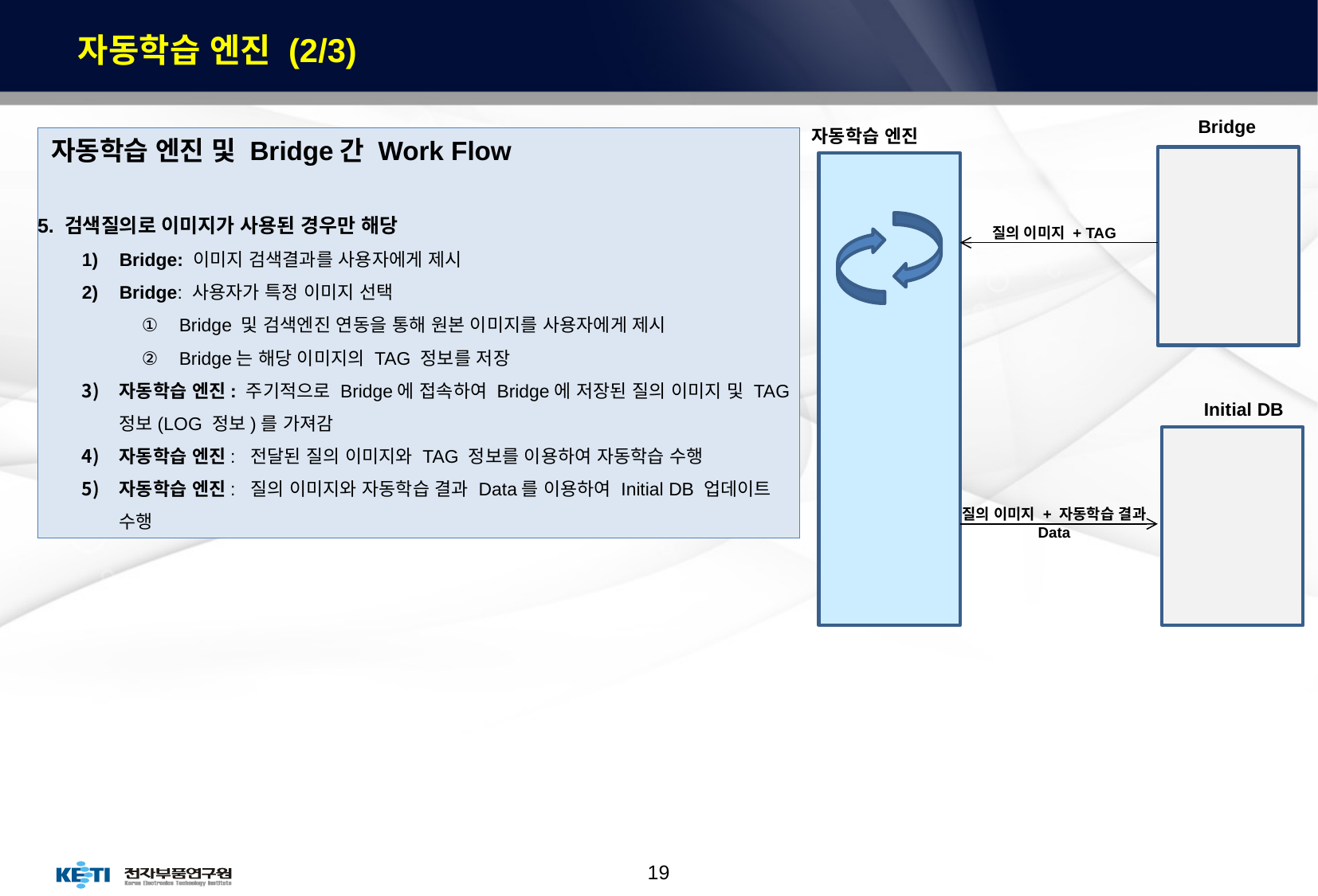

# 자동학습 엔진 (2/3)
Bridge
 스마트 자산 관리 시스템을 적용한 관광 정보 검색 서비스
자동학습 엔진
 자동학습 엔진 및 Bridge간 Work Flow

5. 검색질의로 이미지가 사용된 경우만 해당
Bridge: 이미지 검색결과를 사용자에게 제시
Bridge: 사용자가 특정 이미지 선택
Bridge 및 검색엔진 연동을 통해 원본 이미지를 사용자에게 제시
Bridge는 해당 이미지의 TAG 정보를 저장
자동학습 엔진: 주기적으로 Bridge에 접속하여 Bridge에 저장된 질의 이미지 및 TAG 정보(LOG 정보)를 가져감
자동학습 엔진:  전달된 질의 이미지와 TAG 정보를 이용하여 자동학습 수행
자동학습 엔진:  질의 이미지와 자동학습 결과 Data를 이용하여 Initial DB 업데이트 수행

질의 이미지 + TAG

Initial DB

질의 이미지 + 자동학습 결과 Data